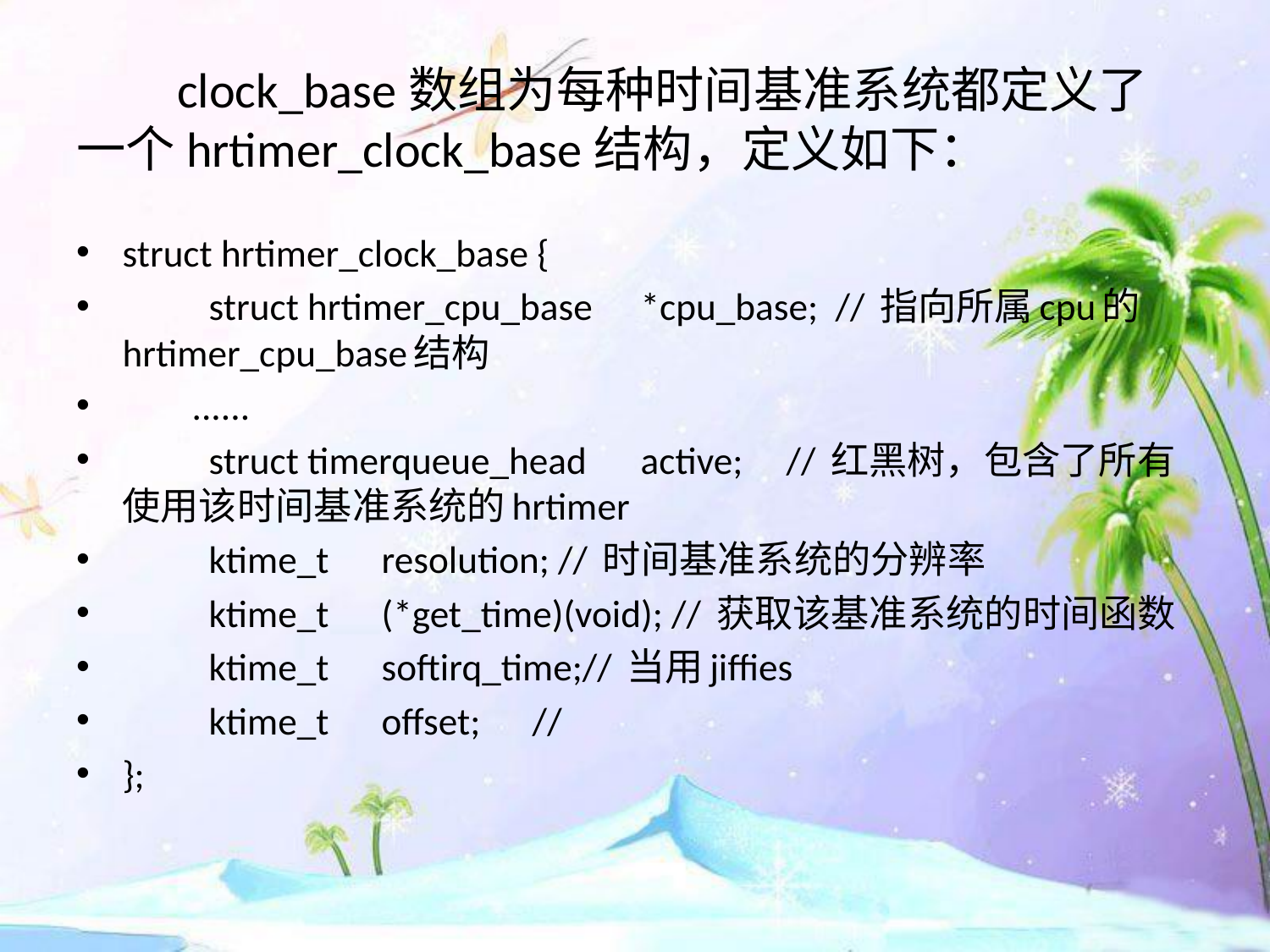

# clock_base数组为每种时间基准系统都定义了一个hrtimer_clock_base结构，定义如下：
struct hrtimer_clock_base {
	struct hrtimer_cpu_base	*cpu_base;  // 指向所属cpu的hrtimer_cpu_base结构
        ......
	struct timerqueue_head	active;     // 红黑树，包含了所有使用该时间基准系统的hrtimer
	ktime_t			resolution; // 时间基准系统的分辨率
	ktime_t			(*get_time)(void); // 获取该基准系统的时间函数
	ktime_t			softirq_time;// 当用jiffies
	ktime_t			offset;      //
};